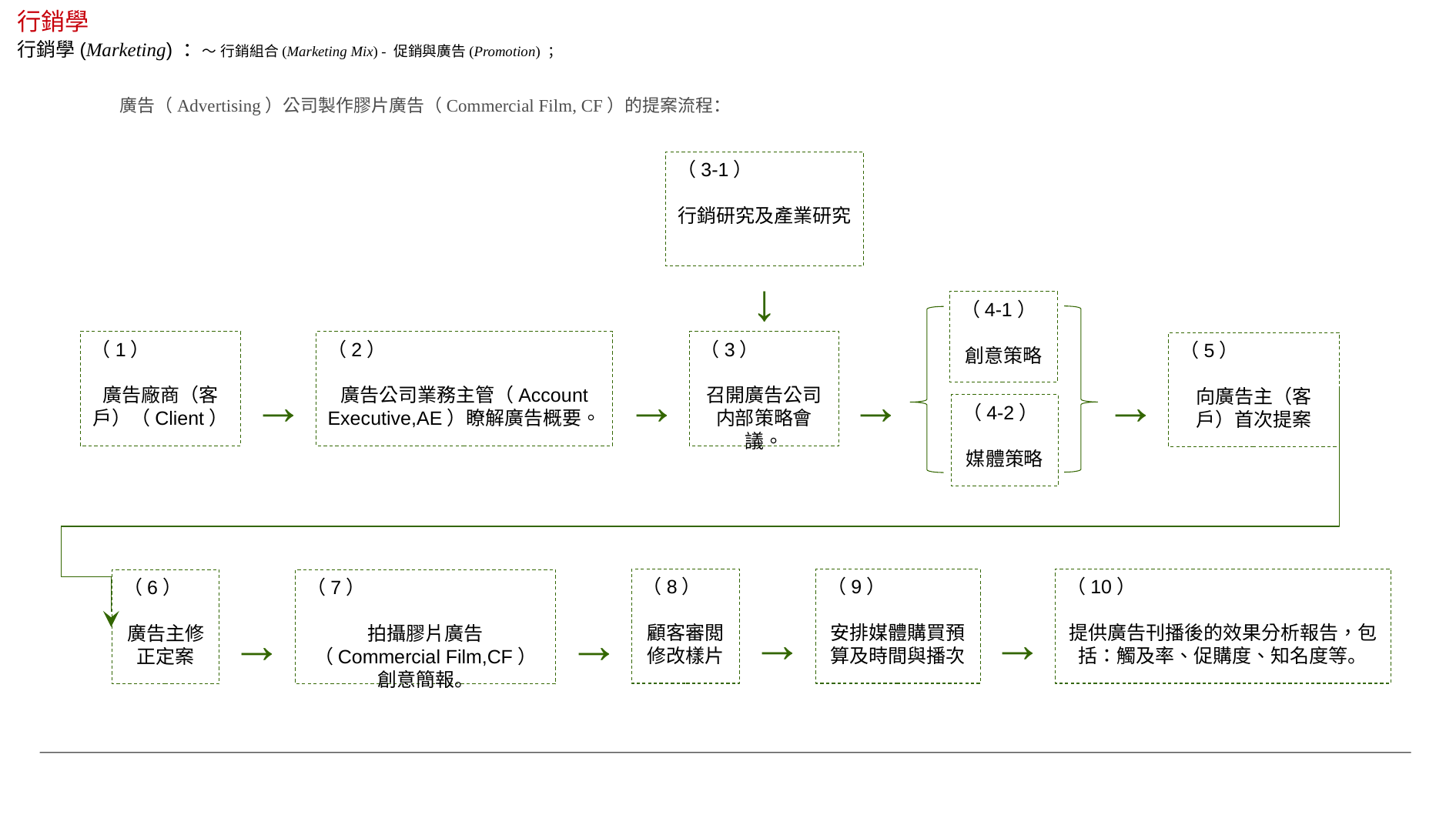

行銷學
行銷學(Marketing) ：～ 行銷組合(Marketing Mix) - 促銷與廣告(Promotion) ；
廣告（Advertising）公司製作膠片廣告（Commercial Film, CF）的提案流程：
（3-1）

行銷研究及產業研究
↓
（4-1）

創意策略

（1）

廣告廠商（客戶）（Client）
（2）

廣告公司業務主管（Account Executive,AE）瞭解廣告概要。
（3）

召開廣告公司内部策略會議。
（5）

向廣告主（客戶）首次提案
→
→
→
→
（4-2）

媒體策略
（8）

顧客審閲修改樣片
（9）

安排媒體購買預算及時間與播次
（10）

提供廣告刊播後的效果分析報告，包括：觸及率、促購度、知名度等。
（6）

廣告主修正定案
（7）

拍攝膠片廣告（Commercial Film,CF）創意簡報。
→
→
→
→